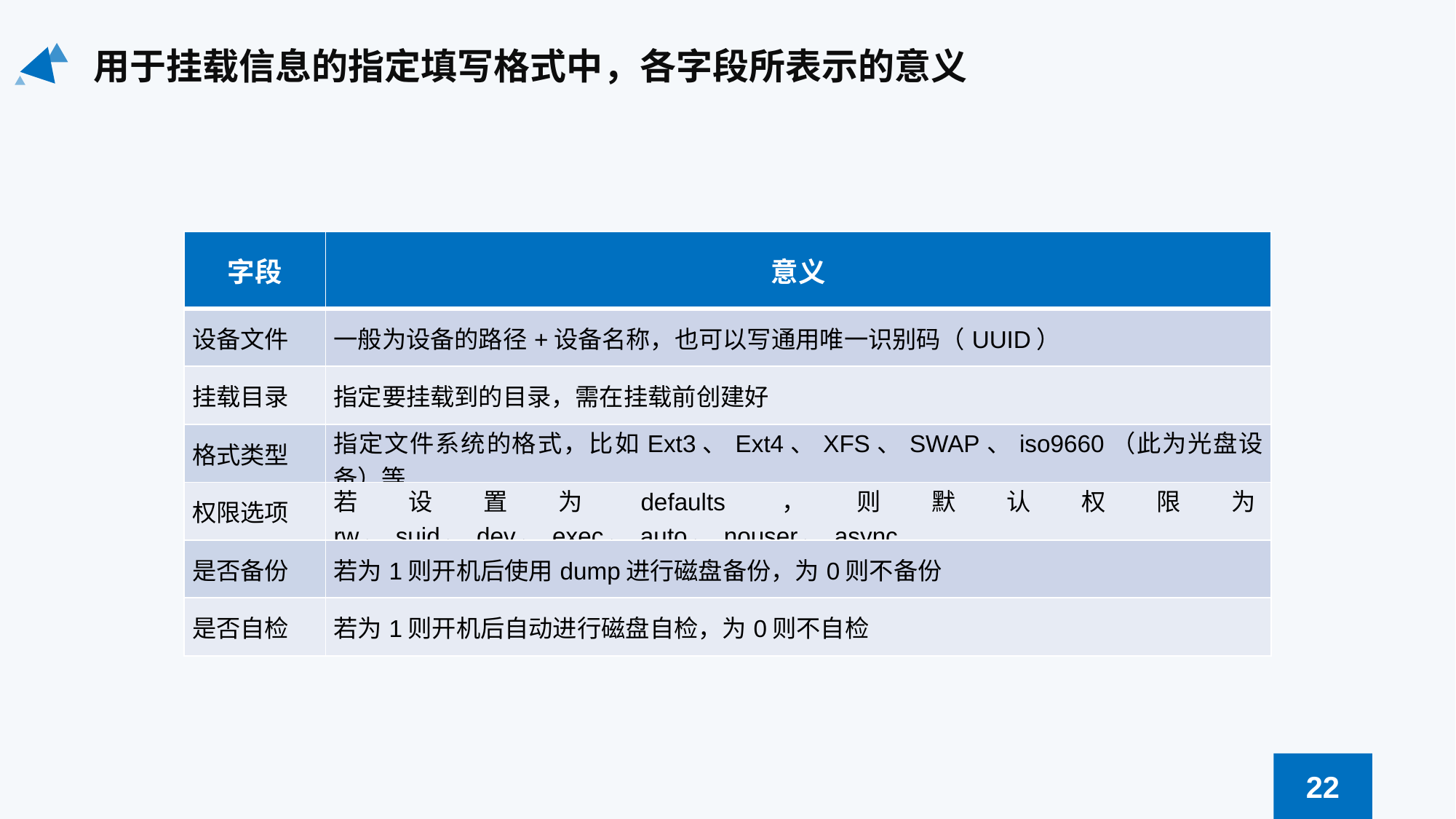

用于挂载信息的指定填写格式中，各字段所表示的意义

| 字段 | 意义 |
| --- | --- |
| 设备文件 | 一般为设备的路径+设备名称，也可以写通用唯一识别码（UUID） |
| 挂载目录 | 指定要挂载到的目录，需在挂载前创建好 |
| 格式类型 | 指定文件系统的格式，比如Ext3、Ext4、XFS、SWAP、iso9660（此为光盘设备）等 |
| 权限选项 | 若设置为defaults，则默认权限为rw、suid、dev、exec、auto、nouser、async |
| 是否备份 | 若为1则开机后使用dump进行磁盘备份，为0则不备份 |
| 是否自检 | 若为1则开机后自动进行磁盘自检，为0则不自检 |

22